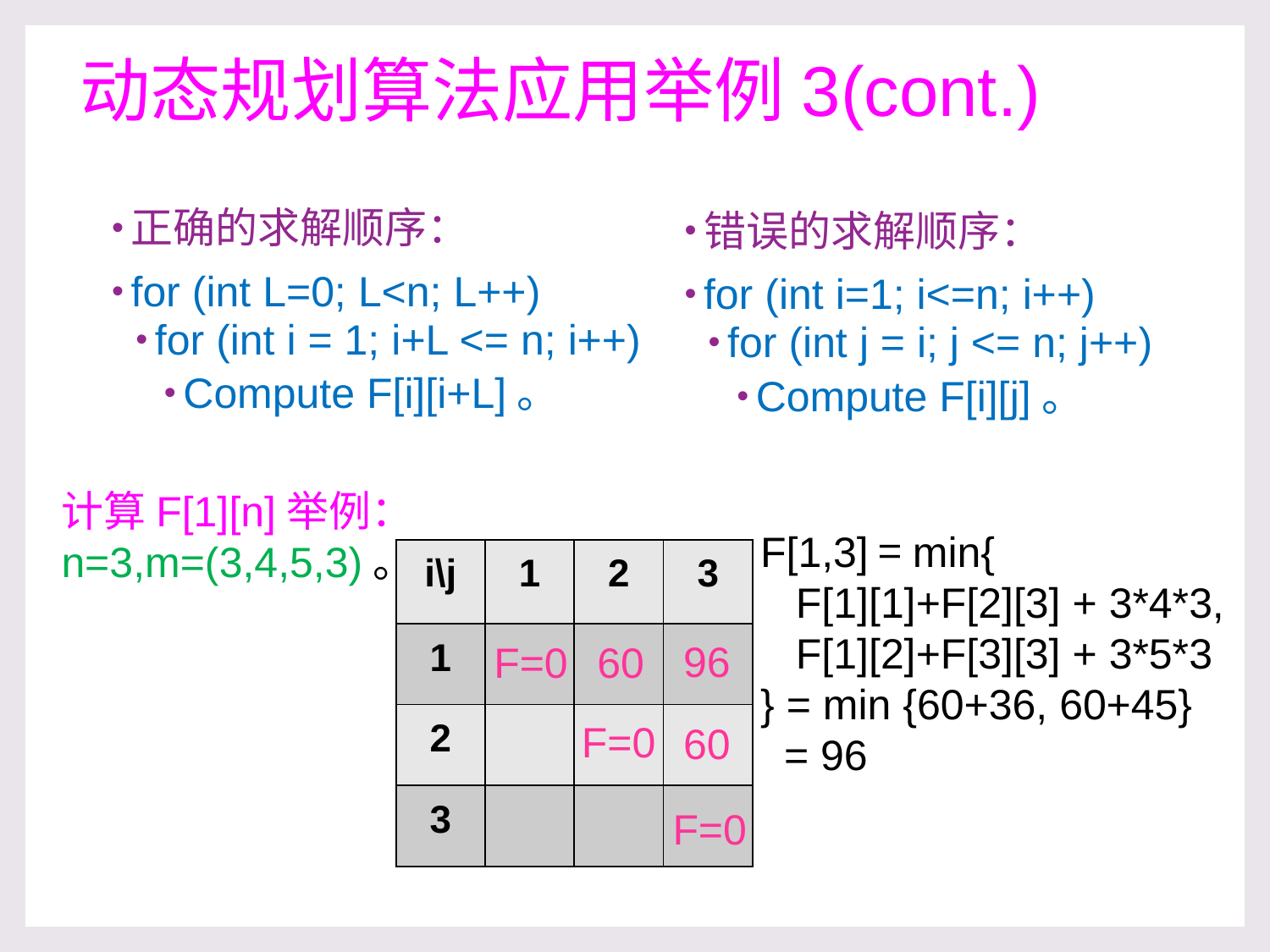

# 动态规划算法应用举例3(cont.)
正确的求解顺序：
for (int L=0; L<n; L++)
for (int i = 1; i+L <= n; i++)
Compute F[i][i+L]。
错误的求解顺序：
for (int i=1; i<=n; i++)
for (int j = i; j <= n; j++)
Compute F[i][j]。
计算F[1][n]举例：
n=3,m=(3,4,5,3)。
F[1,3] = min{
   F[1][1]+F[2][3] + 3*4*3,
   F[1][2]+F[3][3] + 3*5*3
} = min {60+36, 60+45}
  = 96
| i\j | 1 | 2 | 3 |
| --- | --- | --- | --- |
| 1 |  |  |  |
| 2 |  |  |  |
| 3 |  |  |  |
96
F=0
60
F=0
60
F=0